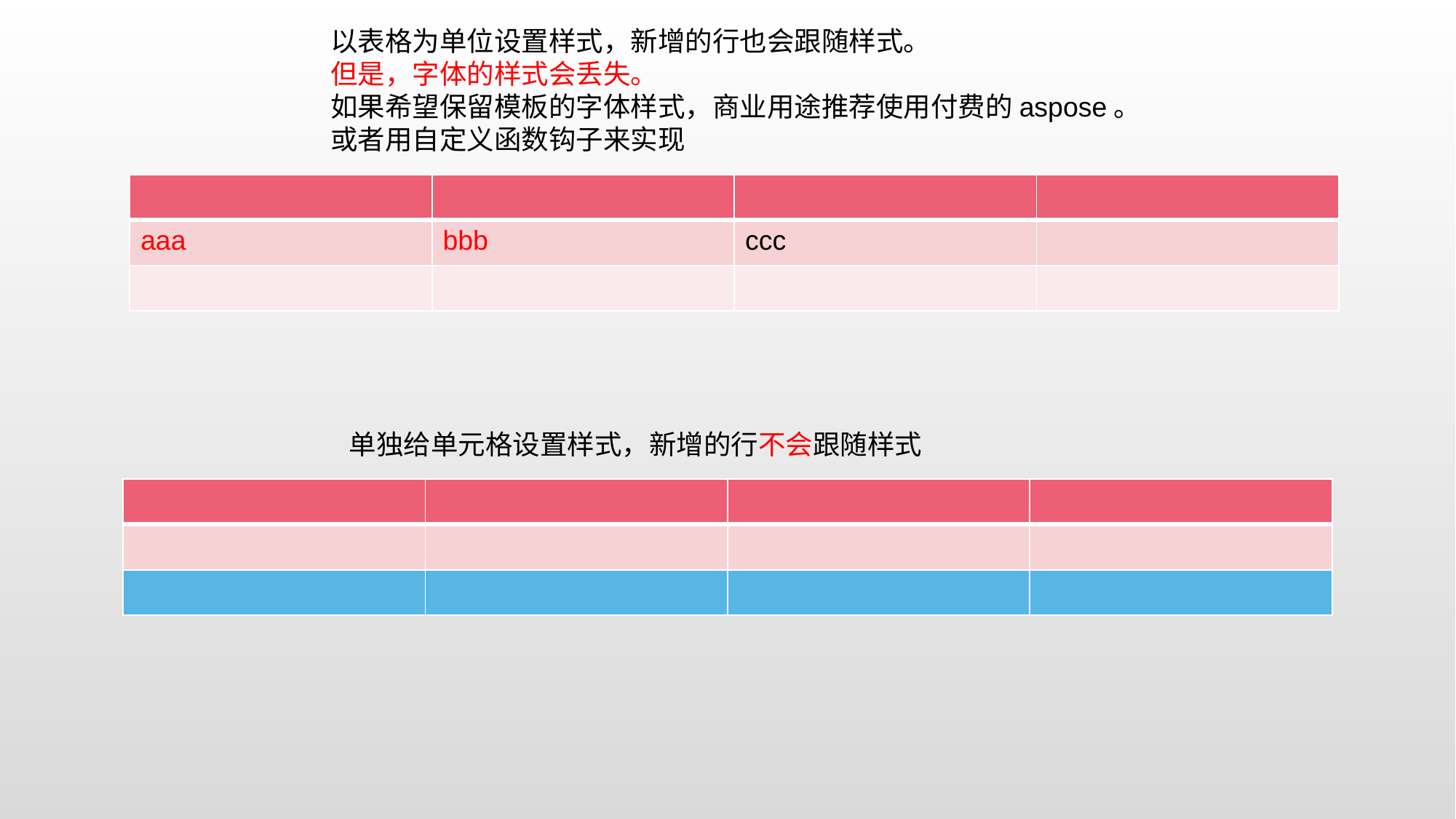

以表格为单位设置样式，新增的行也会跟随样式。
但是，字体的样式会丢失。
如果希望保留模板的字体样式，商业用途推荐使用付费的aspose。
或者用自定义函数钩子来实现
|  |  |  |  |
| --- | --- | --- | --- |
| aaa | bbb | ccc |  |
|  |  |  |  |
单独给单元格设置样式，新增的行不会跟随样式
|  |  |  |  |
| --- | --- | --- | --- |
|  |  |  |  |
|  |  |  |  |